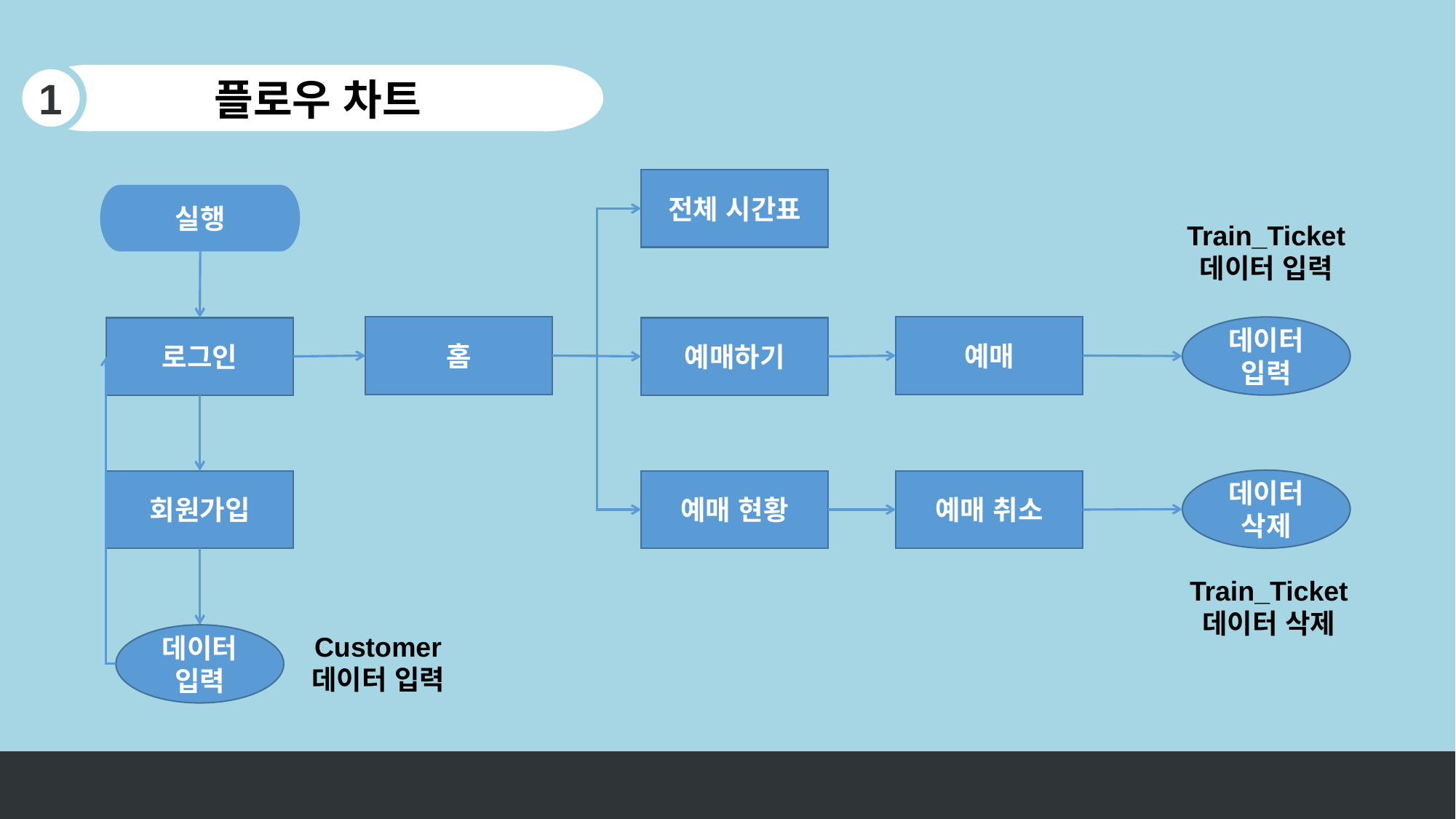

플로우 차트
1
전체 시간표

실행

Train_Ticket
데이터 입력
홈
예매
데이터 입력
로그인
예매하기
데이터 삭제
회원가입
예매 현황
예매 취소
Train_Ticket
데이터 삭제
Customer
데이터 입력
데이터 입력